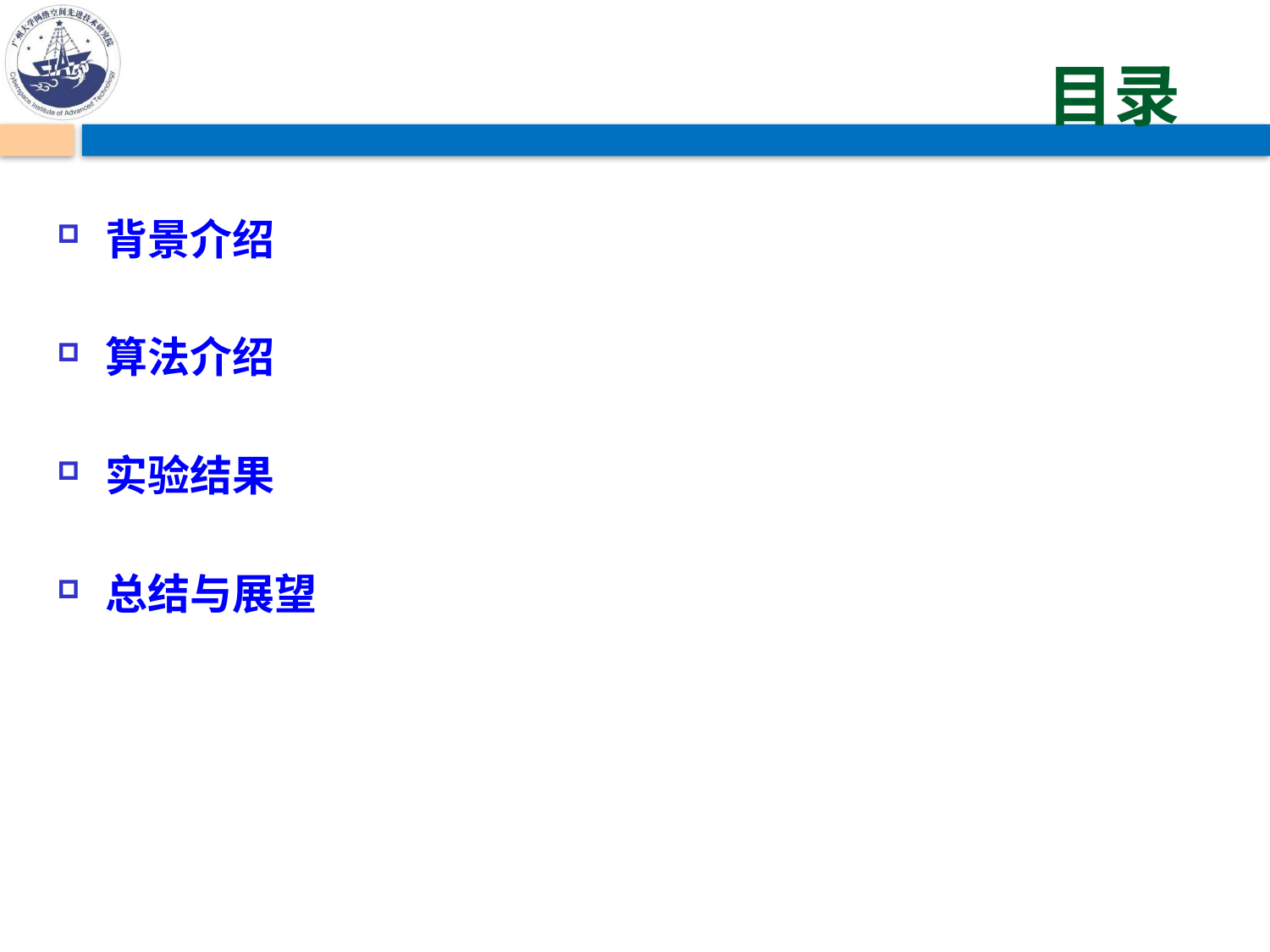

# 目录
背景介绍

算法介绍

实验结果

总结与展望
2